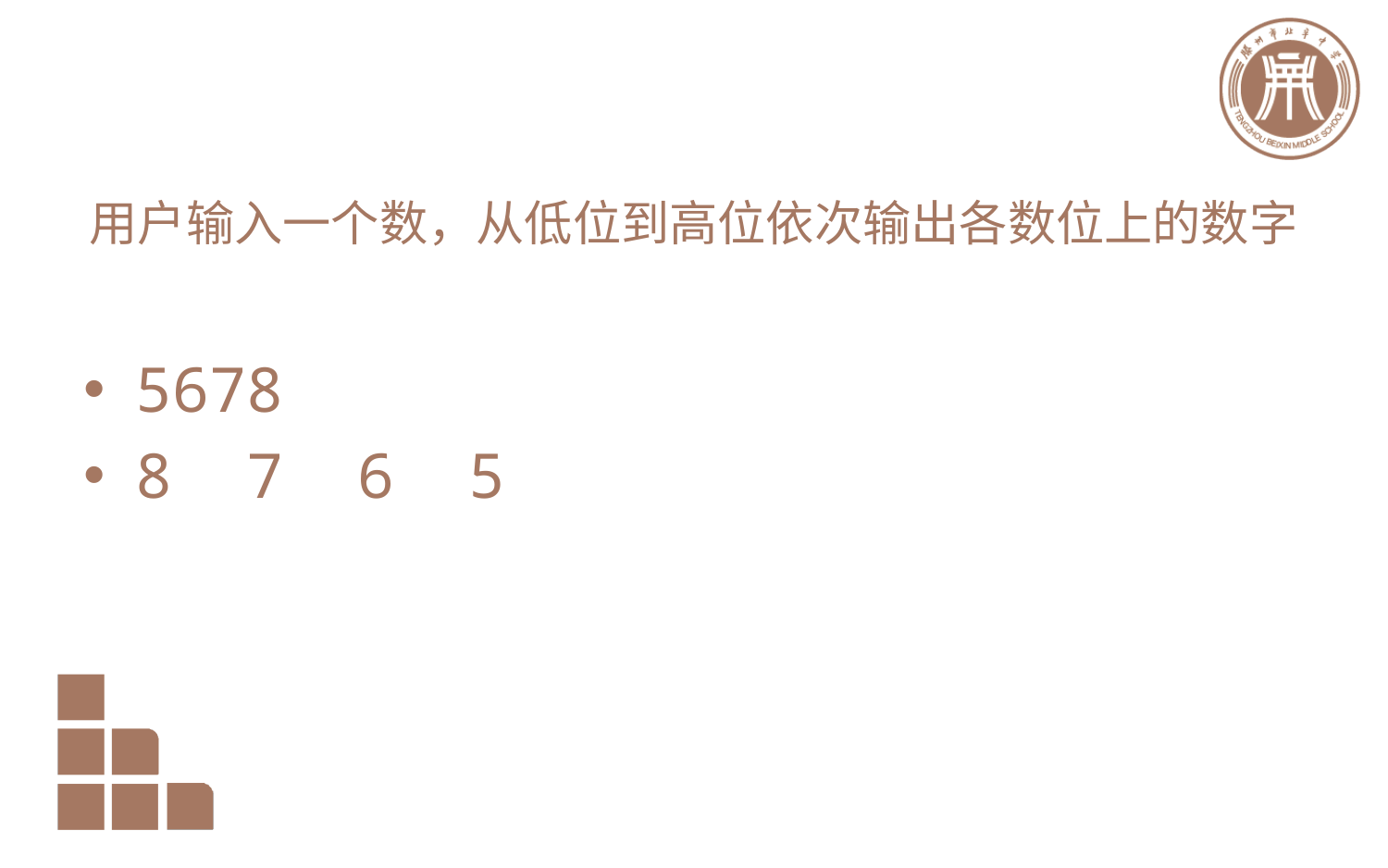

# 用户输入一个数，从低位到高位依次输出各数位上的数字
5678
8  7  6  5